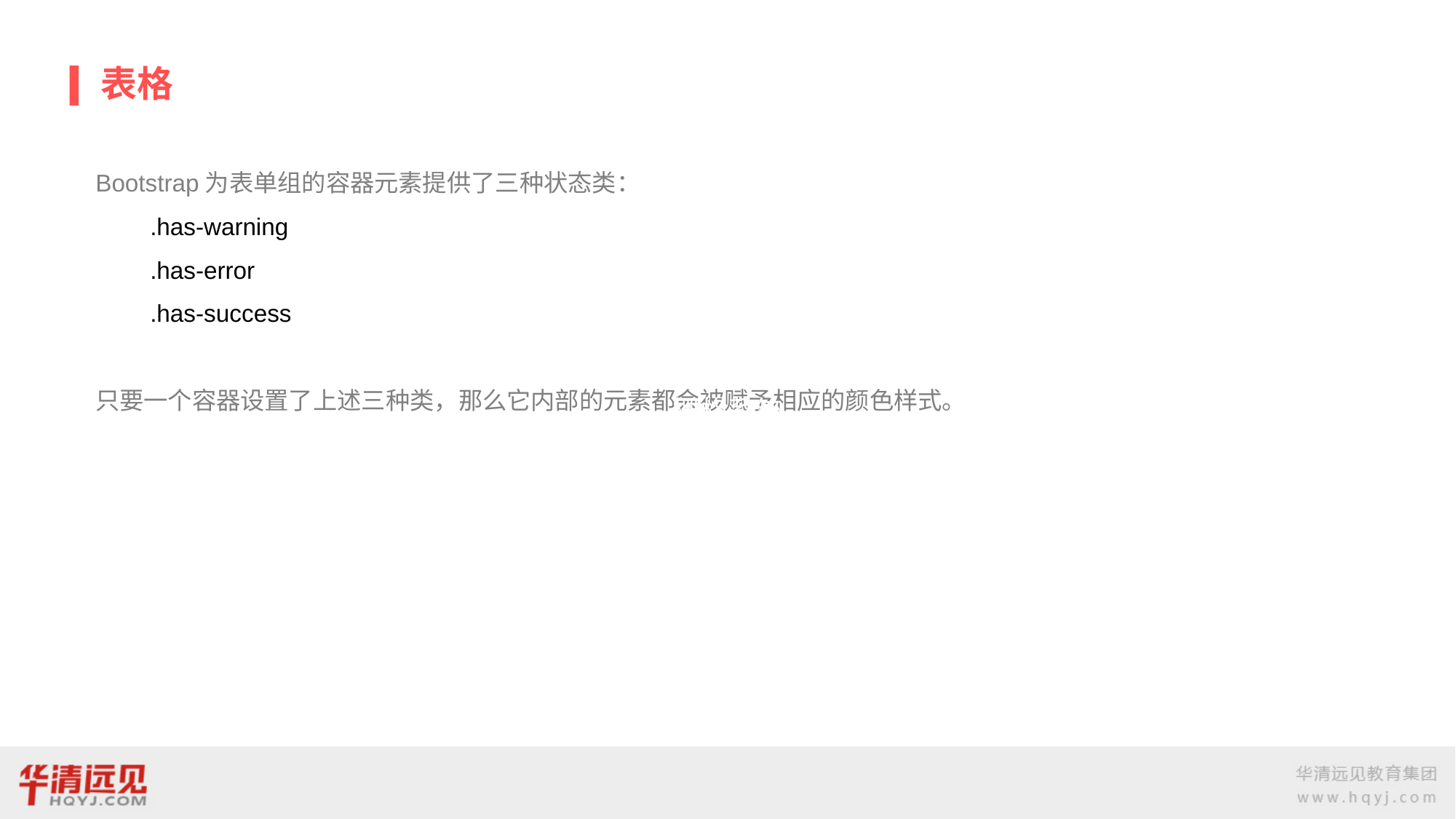

# 表格
Bootstrap为表单组的容器元素提供了三种状态类：
.has-warning
.has-error
.has-success

只要一个容器设置了上述三种类，那么它内部的元素都会被赋予相应的颜色样式。

栅格系统